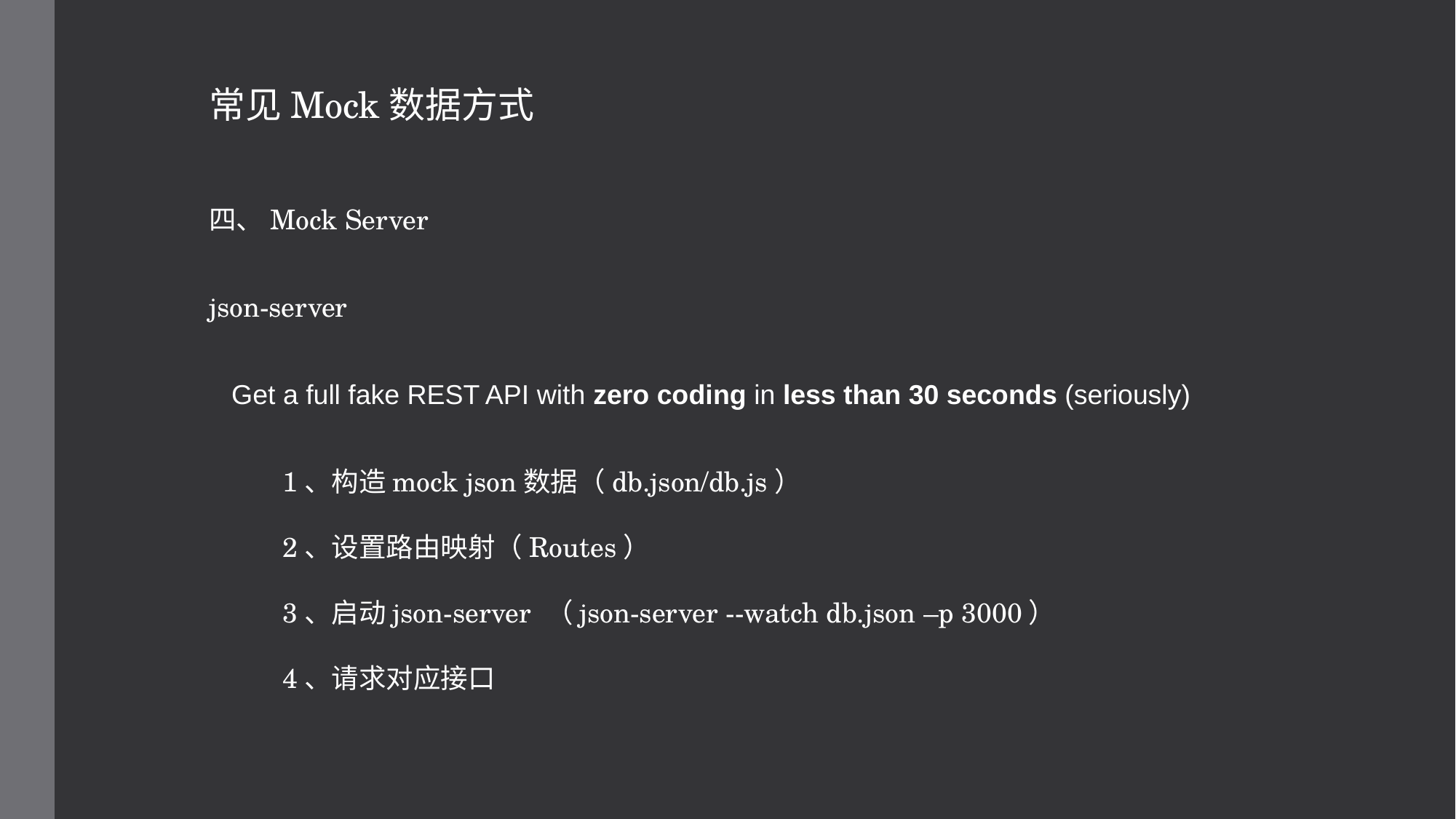

常见Mock数据方式
四、Mock Server
json-server
Get a full fake REST API with zero coding in less than 30 seconds (seriously)
1、构造mock json数据（db.json/db.js）

2、设置路由映射（Routes）

3、启动json-server （json-server --watch db.json –p 3000）

4、请求对应接口